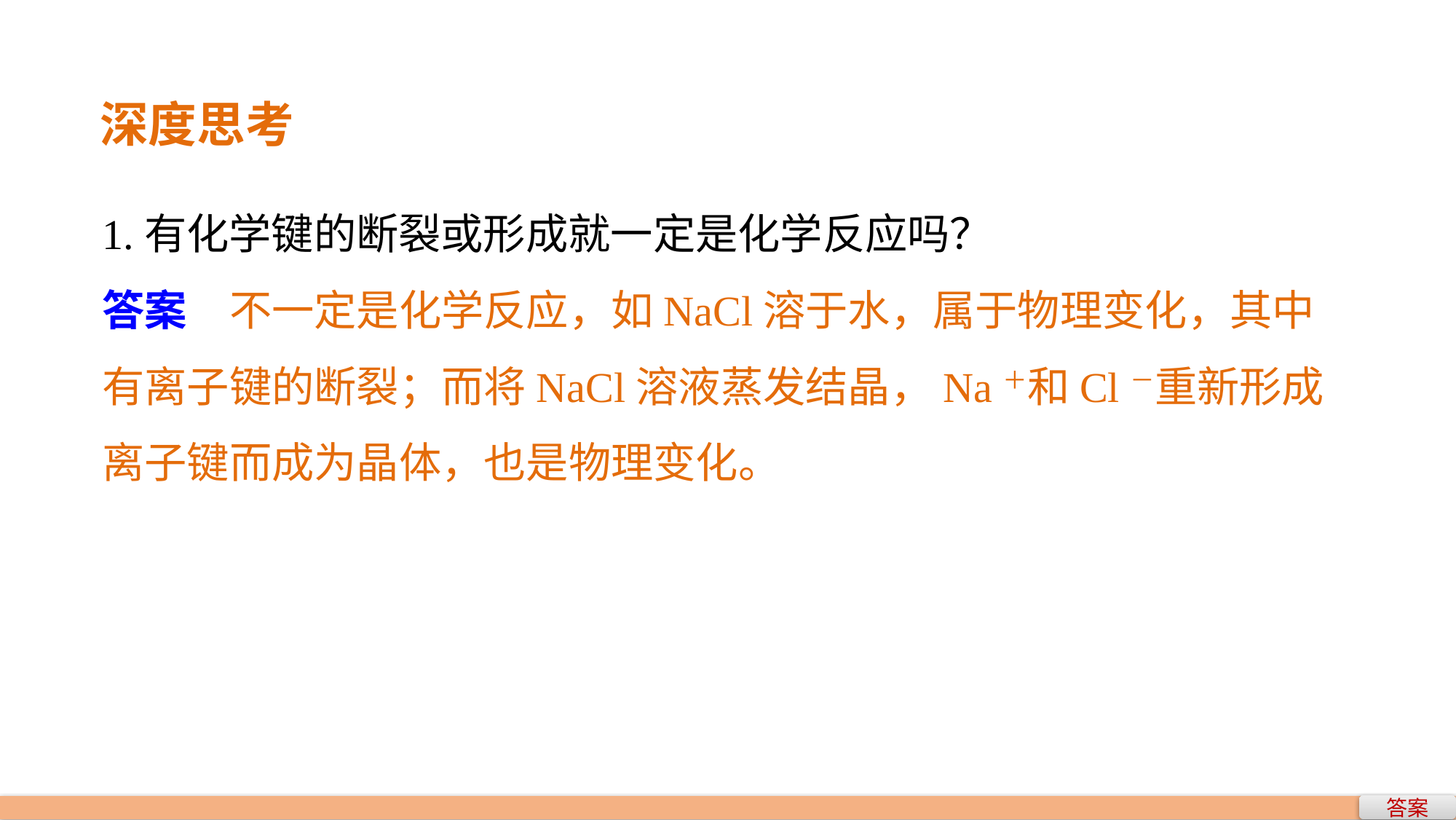

深度思考
1.有化学键的断裂或形成就一定是化学反应吗？
答案　不一定是化学反应，如NaCl溶于水，属于物理变化，其中有离子键的断裂；而将NaCl溶液蒸发结晶，Na＋和Cl－重新形成离子键而成为晶体，也是物理变化。
答案